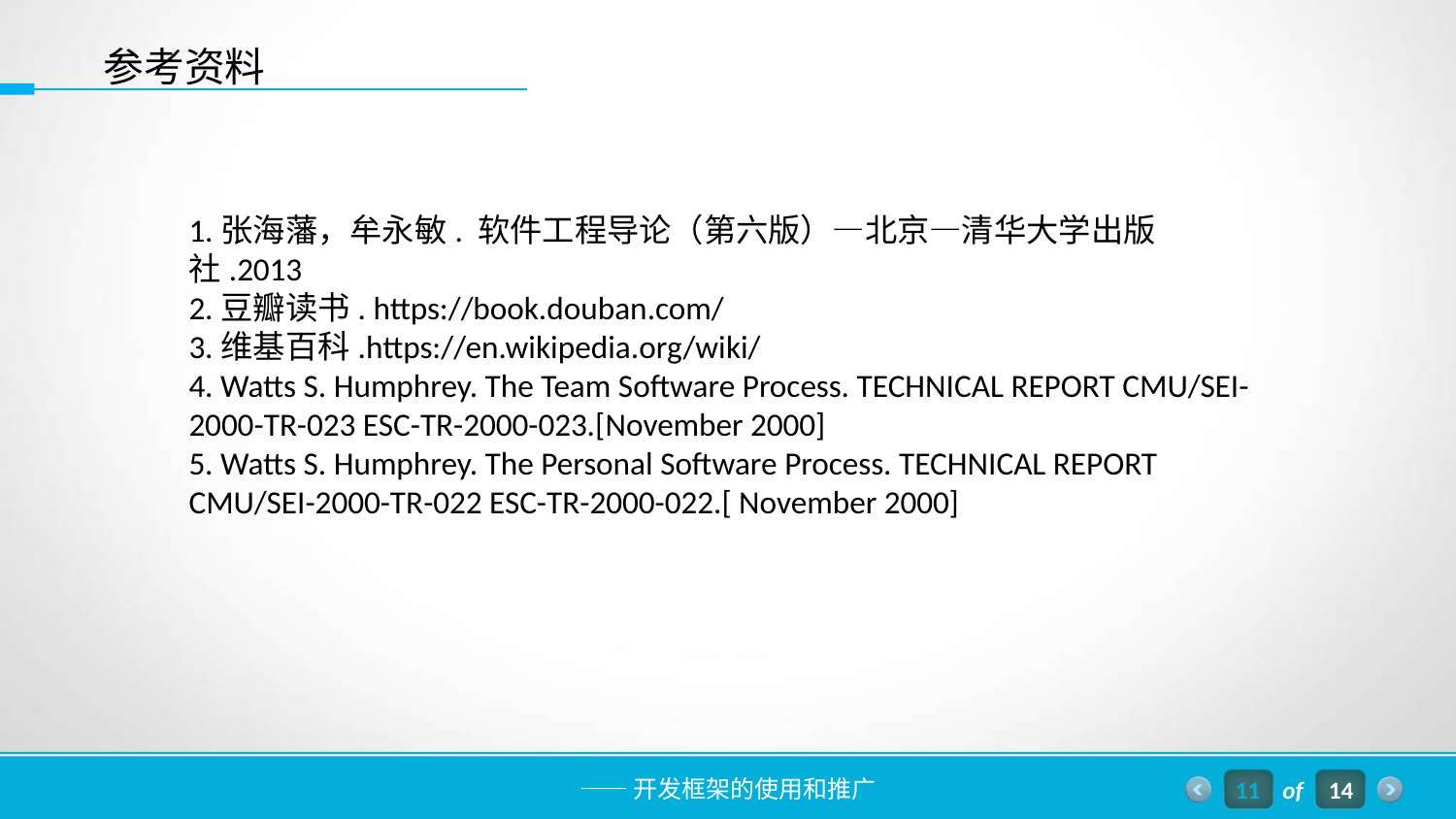

参考资料

1.张海藩，牟永敏. 软件工程导论（第六版）—北京—清华大学出版社.2013
2.豆瓣读书. https://book.douban.com/
3.维基百科.https://en.wikipedia.org/wiki/
4. Watts S. Humphrey. The Team Software Process. TECHNICAL REPORT CMU/SEI-2000-TR-023 ESC-TR-2000-023.[November 2000]
5. Watts S. Humphrey. The Personal Software Process. TECHNICAL REPORT CMU/SEI-2000-TR-022 ESC-TR-2000-022.[ November 2000]
11